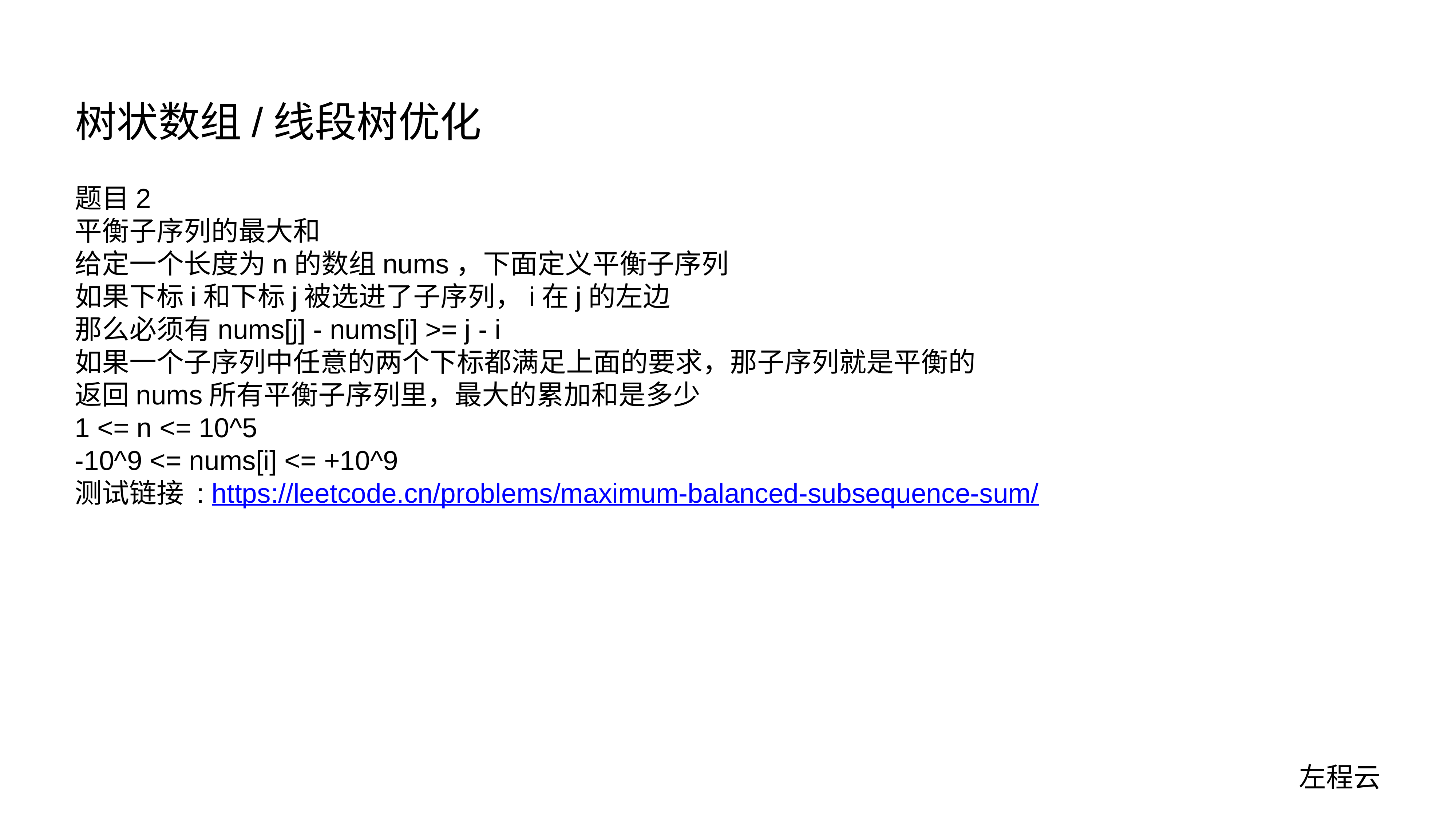

# 树状数组/线段树优化
题目2
平衡子序列的最大和
给定一个长度为n的数组nums，下面定义平衡子序列
如果下标i和下标j被选进了子序列，i在j的左边
那么必须有nums[j] - nums[i] >= j - i
如果一个子序列中任意的两个下标都满足上面的要求，那子序列就是平衡的
返回nums所有平衡子序列里，最大的累加和是多少
1 <= n <= 10^5
-10^9 <= nums[i] <= +10^9
测试链接 : https://leetcode.cn/problems/maximum-balanced-subsequence-sum/
左程云